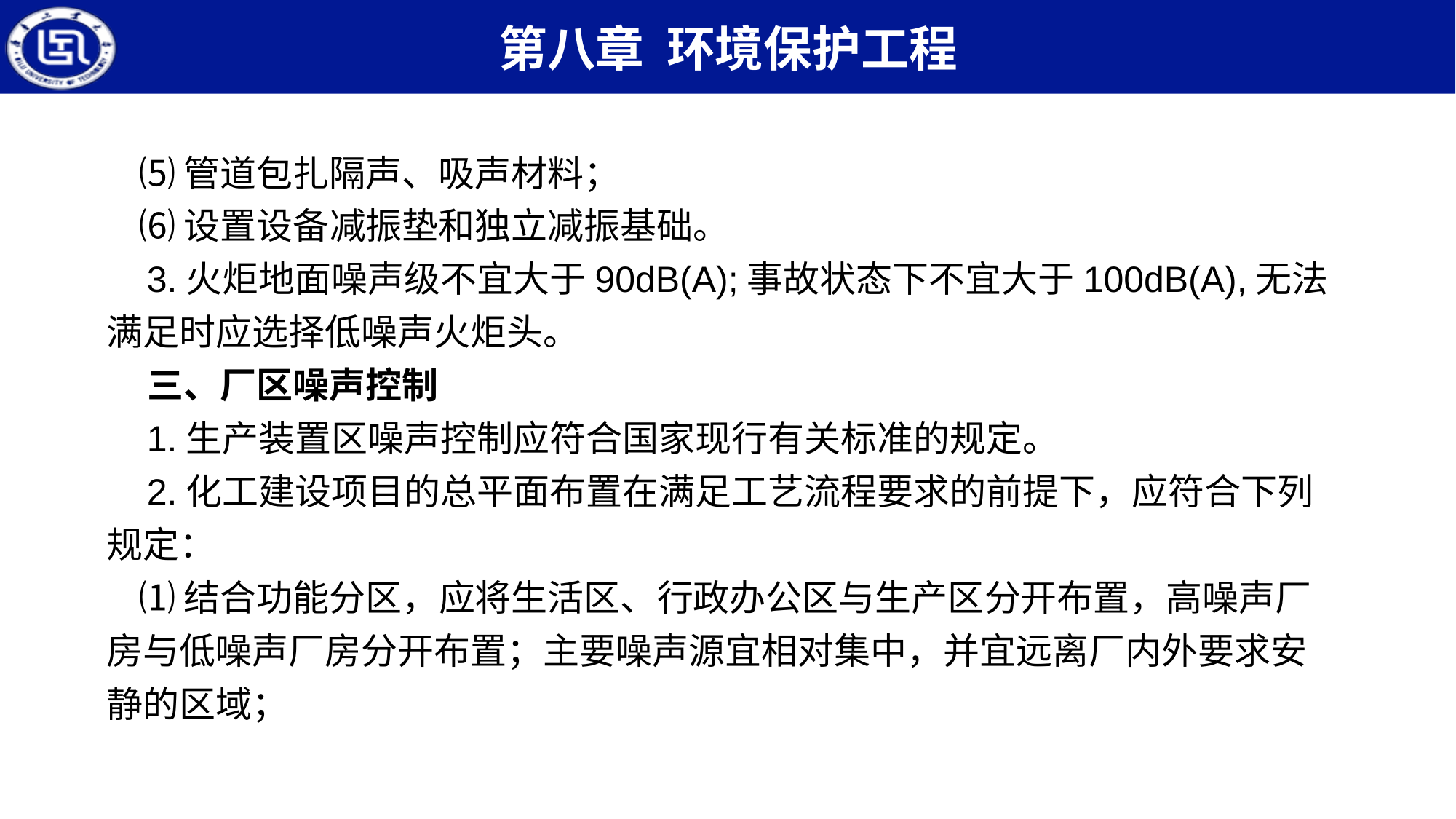

⑸管道包扎隔声、吸声材料；
    ⑹设置设备减振垫和独立减振基础。
    3.火炬地面噪声级不宜大于90dB(A);事故状态下不宜大于100dB(A),无法满足时应选择低噪声火炬头。
    三、厂区噪声控制
    1.生产装置区噪声控制应符合国家现行有关标准的规定。
    2.化工建设项目的总平面布置在满足工艺流程要求的前提下，应符合下列规定：
    ⑴结合功能分区，应将生活区、行政办公区与生产区分开布置，高噪声厂房与低噪声厂房分开布置；主要噪声源宜相对集中，并宜远离厂内外要求安静的区域；